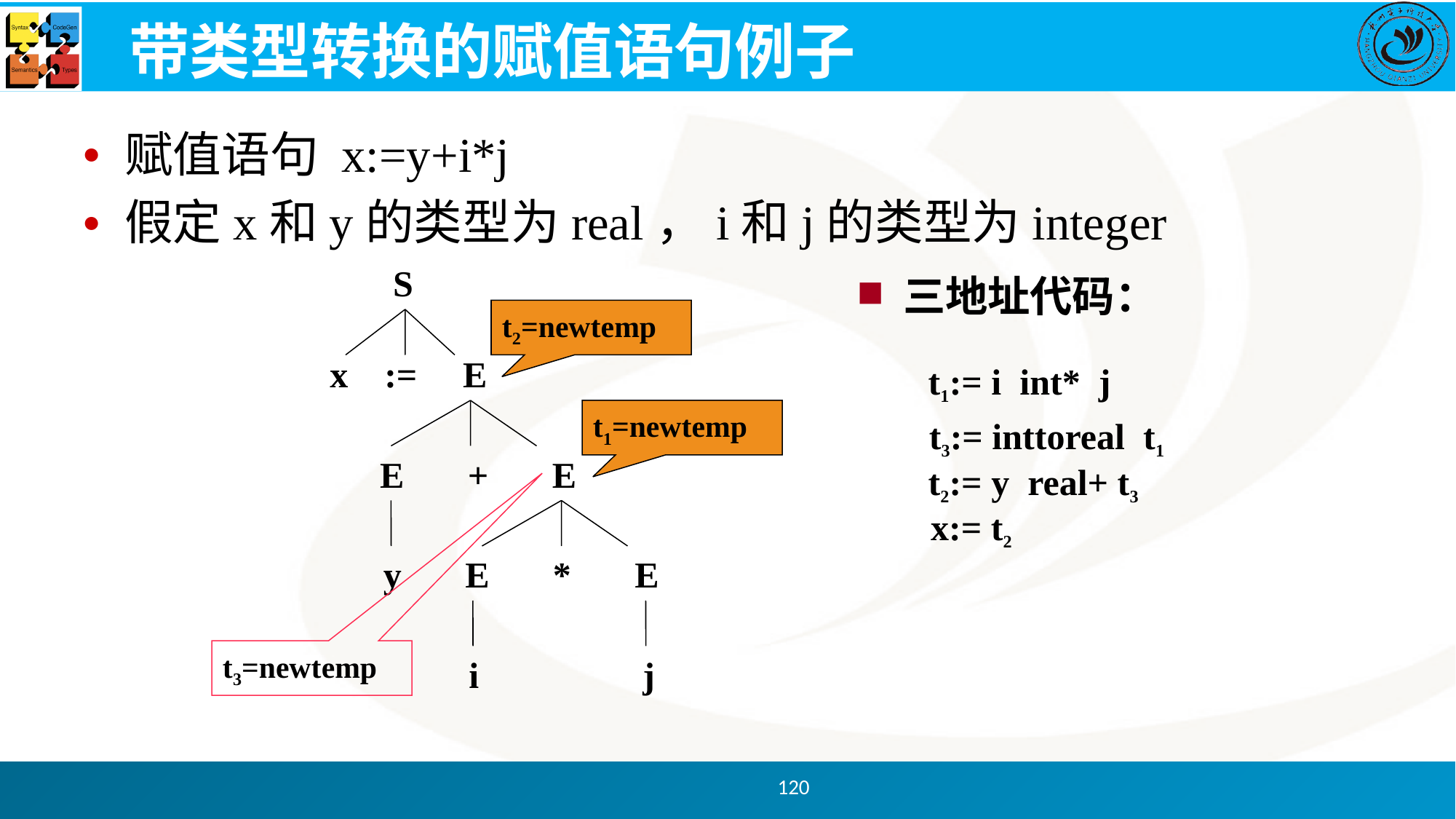

# 带类型转换的赋值语句例子
赋值语句 x:=y+i*j
假定x和y的类型为real，i和j的类型为integer
S

x    :=     E

E       +       E

y       E       *       E

i                  j
三地址代码：
t2=newtemp
t1:= i  int*  j
t1=newtemp
t3:= inttoreal  t1
t2:= y  real+ t3
x:= t2
t3=newtemp
120